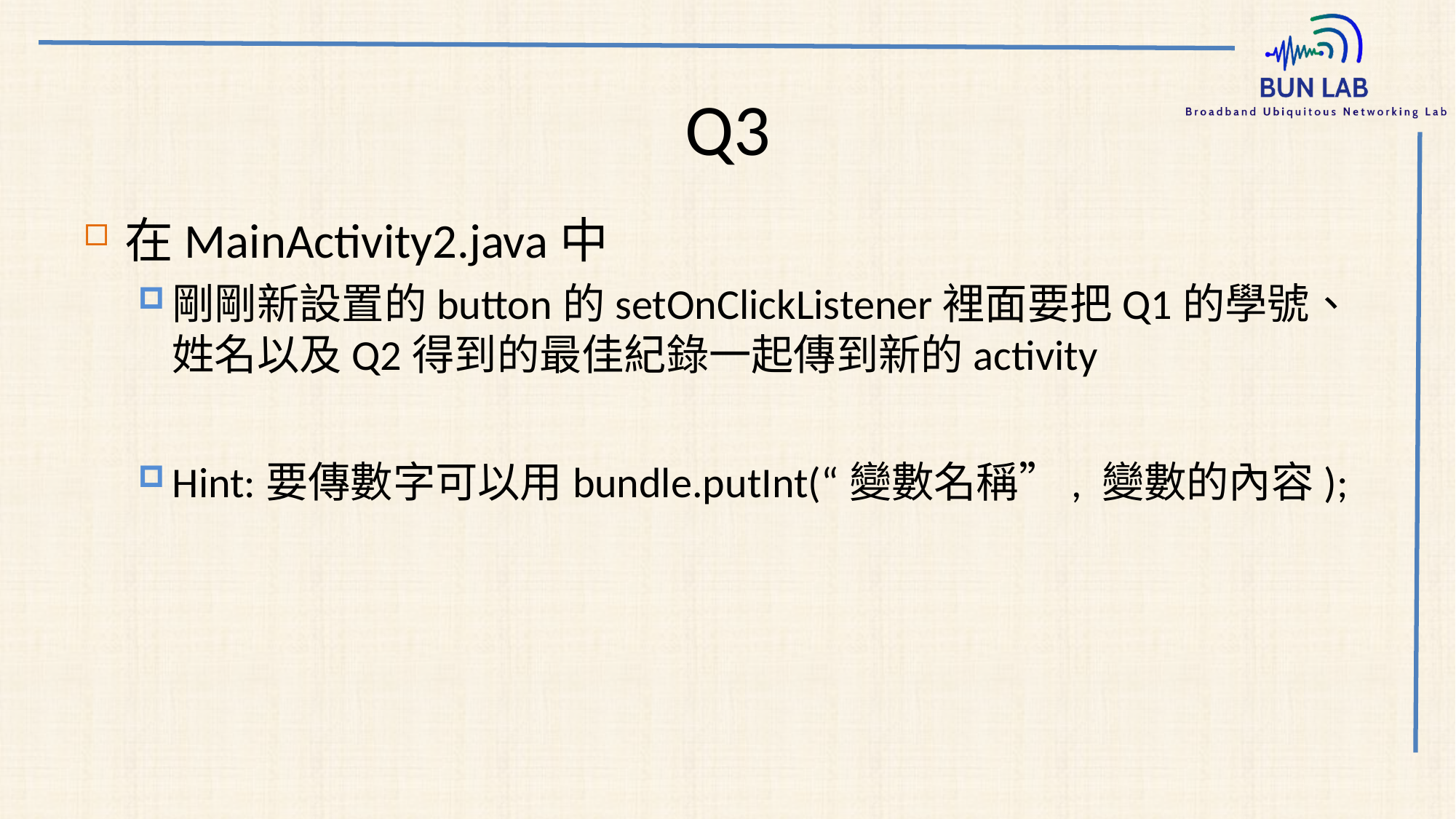

# Q3
在MainActivity2.java中
剛剛新設置的button的setOnClickListener裡面要把Q1的學號、姓名以及Q2得到的最佳紀錄一起傳到新的activity

Hint:要傳數字可以用bundle.putInt(“變數名稱”, 變數的內容);